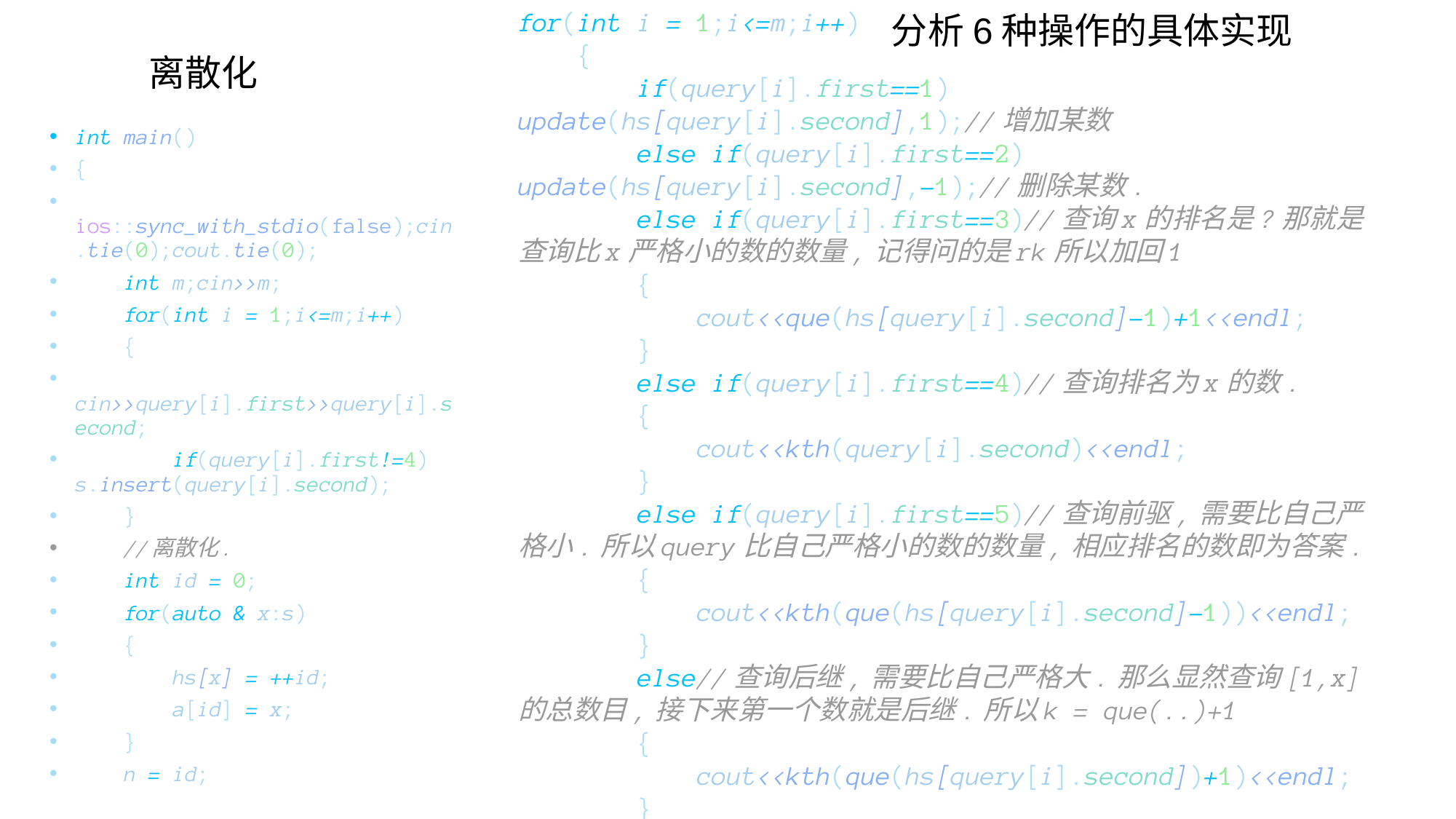

for(int i = 1;i<=m;i++)
    {
        if(query[i].first==1) update(hs[query[i].second],1);//增加某数
        else if(query[i].first==2) update(hs[query[i].second],-1);//删除某数.
        else if(query[i].first==3)//查询x的排名是?那就是查询比x严格小的数的数量,记得问的是rk所以加回1
        {
            cout<<que(hs[query[i].second]-1)+1<<endl;
        }
        else if(query[i].first==4)//查询排名为x的数.
        {
            cout<<kth(query[i].second)<<endl;
        }
        else if(query[i].first==5)//查询前驱,需要比自己严格小.所以query比自己严格小的数的数量,相应排名的数即为答案.
        {
            cout<<kth(que(hs[query[i].second]-1))<<endl;
        }
        else//查询后继,需要比自己严格大.那么显然查询[1,x]的总数目,接下来第一个数就是后继.所以k = que(..)+1
        {
            cout<<kth(que(hs[query[i].second])+1)<<endl;
        }
    }
}

分析6种操作的具体实现
离散化
int main()
{
    ios::sync_with_stdio(false);cin.tie(0);cout.tie(0);
    int m;cin>>m;
    for(int i = 1;i<=m;i++)
    {
        cin>>query[i].first>>query[i].second;
        if(query[i].first!=4) s.insert(query[i].second);
    }
    //离散化.
    int id = 0;
    for(auto & x:s)
    {
        hs[x] = ++id;
        a[id] = x;
    }
    n = id;